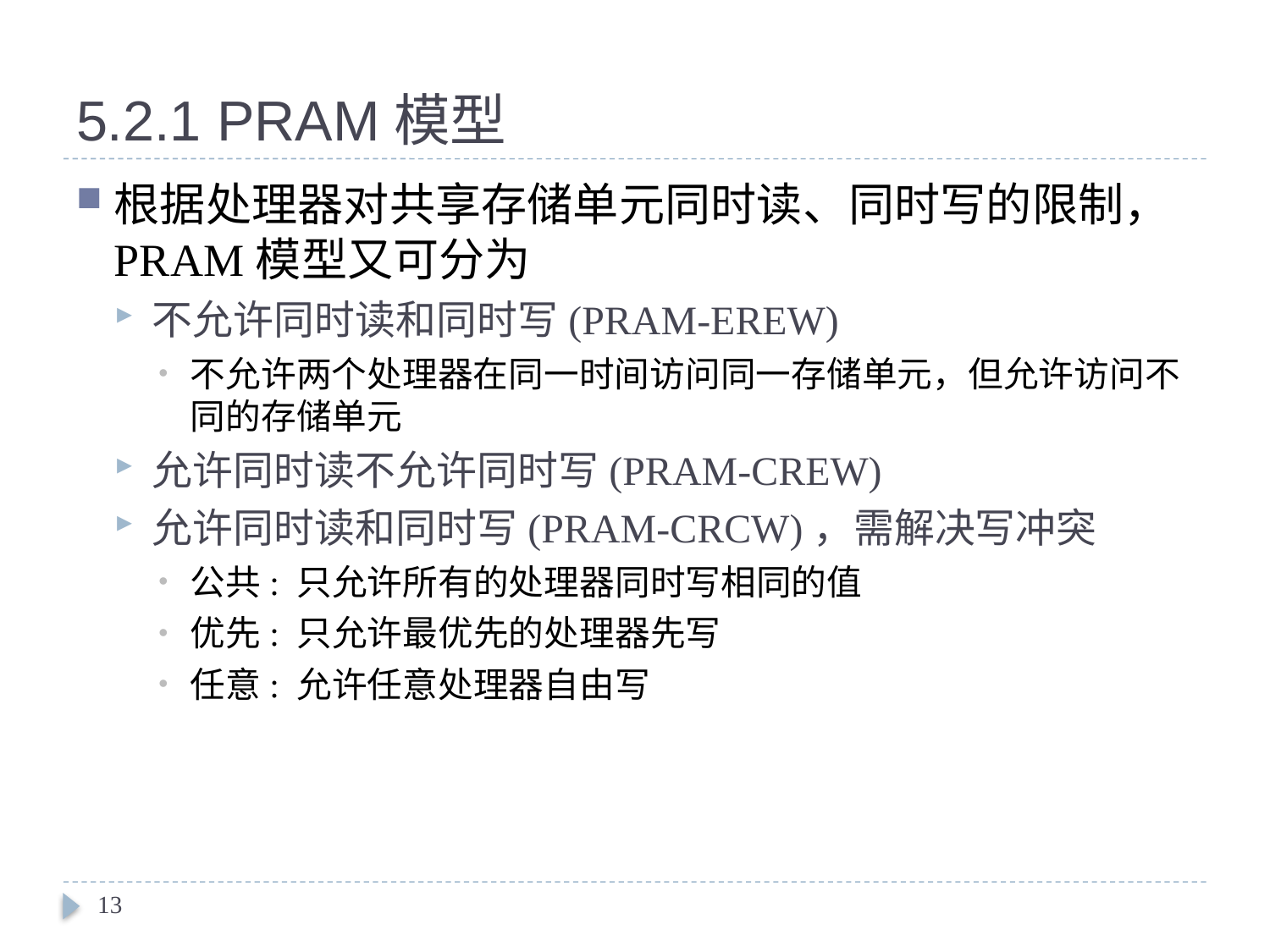

# 5.2.1 PRAM模型
根据处理器对共享存储单元同时读、同时写的限制，PRAM模型又可分为
不允许同时读和同时写(PRAM-EREW)
不允许两个处理器在同一时间访问同一存储单元，但允许访问不同的存储单元
允许同时读不允许同时写(PRAM-CREW)
允许同时读和同时写(PRAM-CRCW)，需解决写冲突
公共: 只允许所有的处理器同时写相同的值
优先: 只允许最优先的处理器先写
任意: 允许任意处理器自由写
13